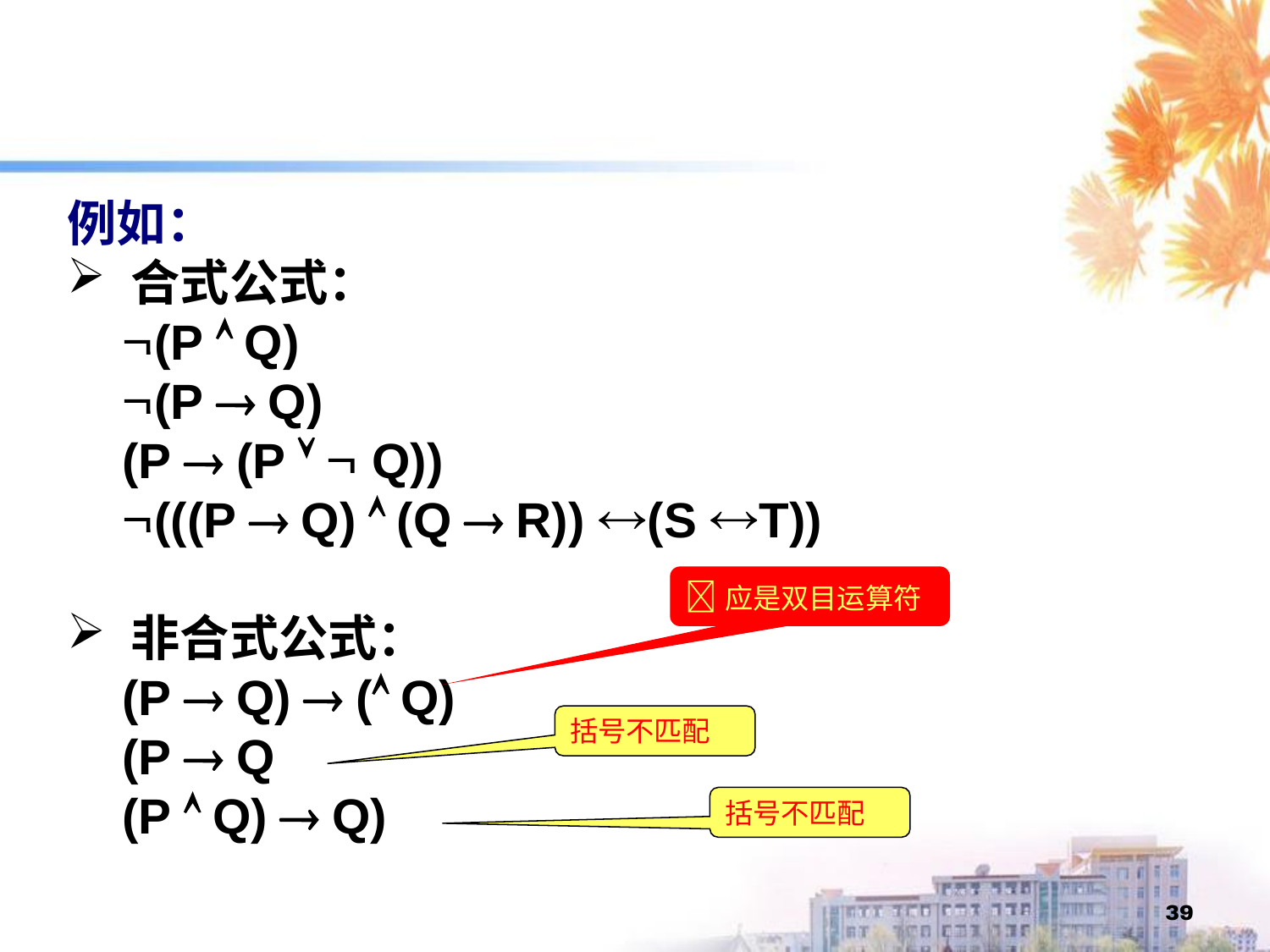

例如：
合式公式：
    ¬(P ∧ Q)
    ¬(P → Q)
    (P → (P ∨ ¬ Q))
    ¬(((P → Q) ∧ (Q → R)) ↔(S ↔T))

非合式公式：
    (P → Q) → (∧ Q)
    (P → Q
    (P ∧ Q) → Q)
∧应是双目运算符
括号不匹配
括号不匹配
39